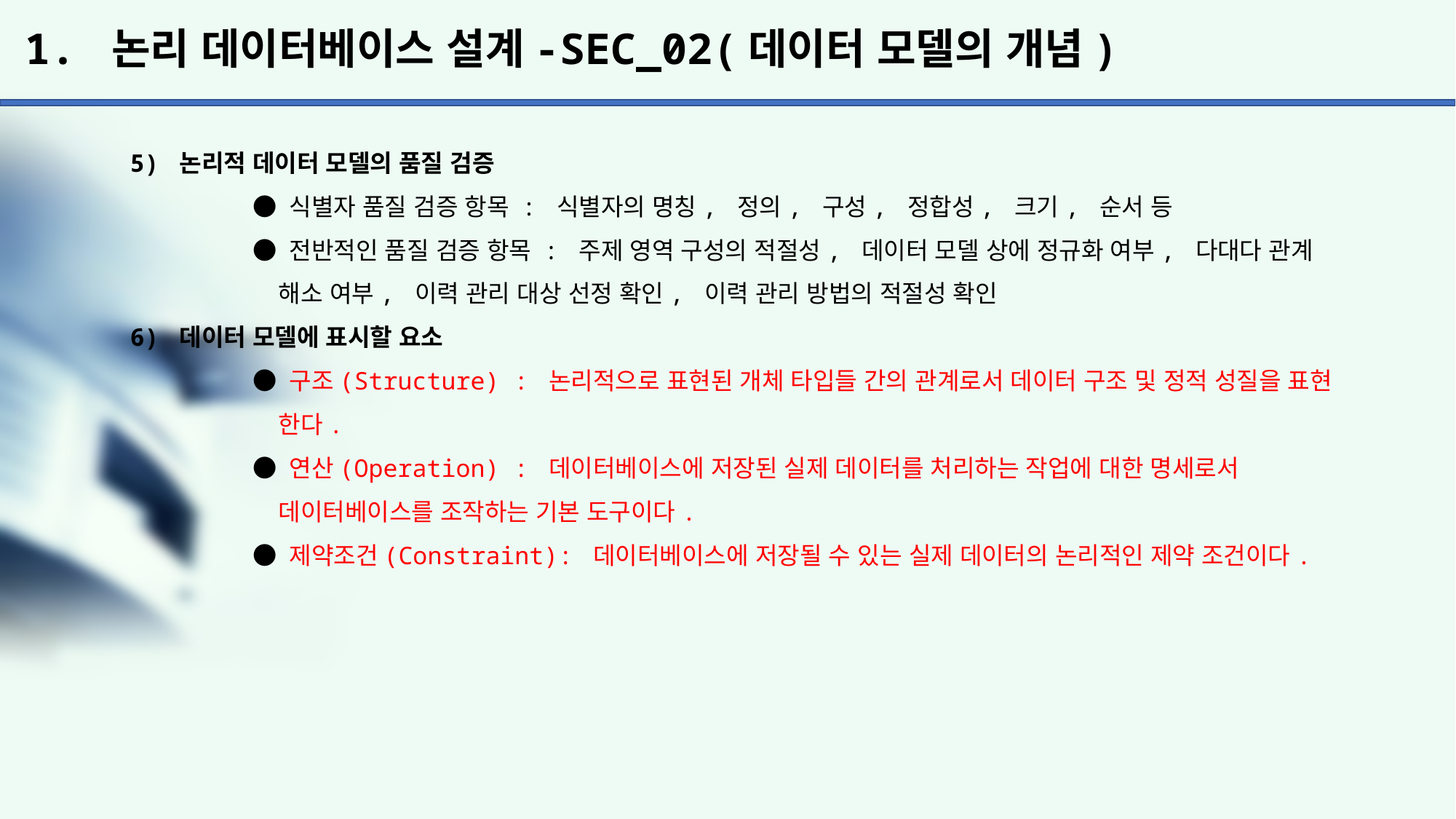

# 1. 논리 데이터베이스 설계-SEC_02(데이터 모델의 개념)
5) 논리적 데이터 모델의 품질 검증
	  ● 식별자 품질 검증 항목 : 식별자의 명칭, 정의, 구성, 정합성, 크기, 순서 등
	  ● 전반적인 품질 검증 항목 : 주제 영역 구성의 적절성, 데이터 모델 상에 정규화 여부, 다대다 관계
	     해소 여부, 이력 관리 대상 선정 확인, 이력 관리 방법의 적절성 확인
6) 데이터 모델에 표시할 요소
	  ● 구조(Structure) : 논리적으로 표현된 개체 타입들 간의 관계로서 데이터 구조 및 정적 성질을 표현
	     한다.
	  ● 연산(Operation) : 데이터베이스에 저장된 실제 데이터를 처리하는 작업에 대한 명세로서
	     데이터베이스를 조작하는 기본 도구이다.
	  ● 제약조건(Constraint): 데이터베이스에 저장될 수 있는 실제 데이터의 논리적인 제약 조건이다.